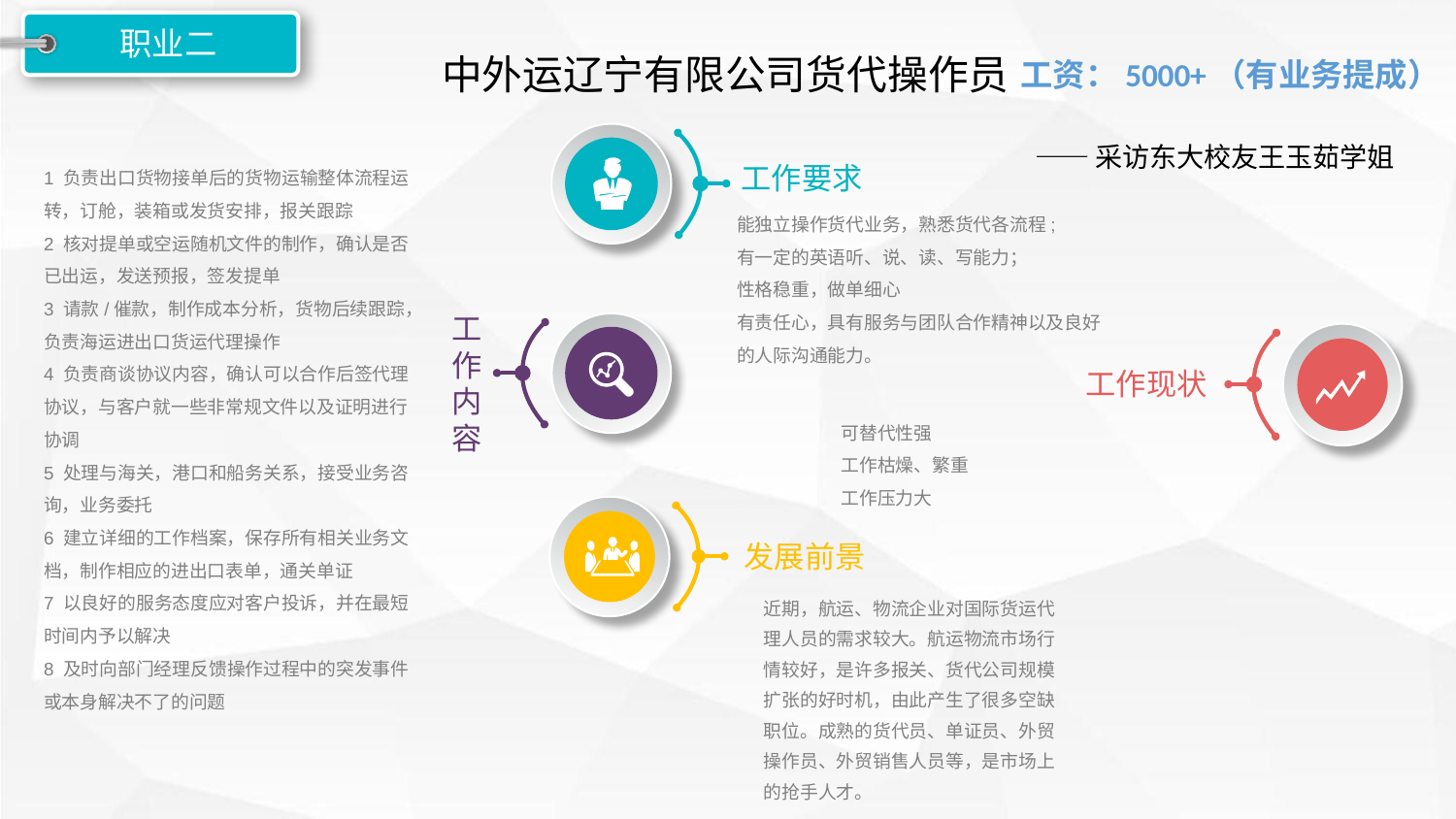

职业二

中外运辽宁有限公司货代操作员
工资：5000+（有业务提成）

——采访东大校友王玉茹学姐
1 负责出口货物接单后的货物运输整体流程运转，订舱，装箱或发货安排，报关跟踪
2 核对提单或空运随机文件的制作，确认是否已出运，发送预报，签发提单
3 请款/催款，制作成本分析，货物后续跟踪，负责海运进出口货运代理操作
4 负责商谈协议内容，确认可以合作后签代理协议，与客户就一些非常规文件以及证明进行协调
5 处理与海关，港口和船务关系，接受业务咨询，业务委托
6 建立详细的工作档案，保存所有相关业务文档，制作相应的进出口表单，通关单证
7 以良好的服务态度应对客户投诉，并在最短时间内予以解决
8 及时向部门经理反馈操作过程中的突发事件或本身解决不了的问题
工作要求
能独立操作货代业务，熟悉货代各流程;
有一定的英语听、说、读、写能力；
性格稳重，做单细心
有责任心，具有服务与团队合作精神以及良好的人际沟通能力。
工
作
内
容

工作现状
可替代性强
工作枯燥、繁重
工作压力大

发展前景

近期，航运、物流企业对国际货运代理人员的需求较大。航运物流市场行情较好，是许多报关、货代公司规模扩张的好时机，由此产生了很多空缺职位。成熟的货代员、单证员、外贸操作员、外贸销售人员等，是市场上的抢手人才。